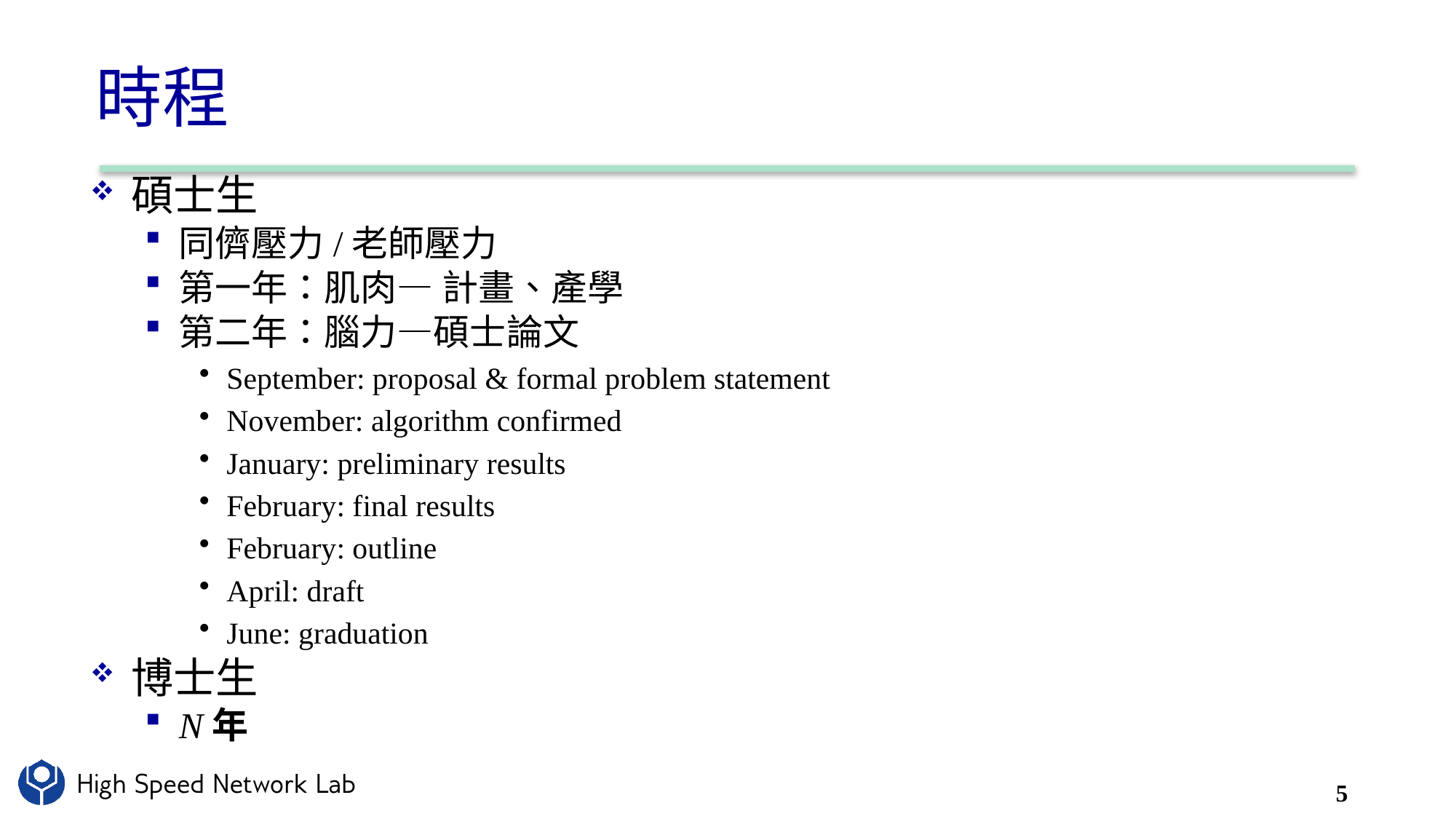

# 時程
碩士生
同儕壓力/老師壓力
第一年：肌肉— 計畫、產學
第二年：腦力—碩士論文
September: proposal & formal problem statement
November: algorithm confirmed
January: preliminary results
February: final results
February: outline
April: draft
June: graduation
博士生
N年
5